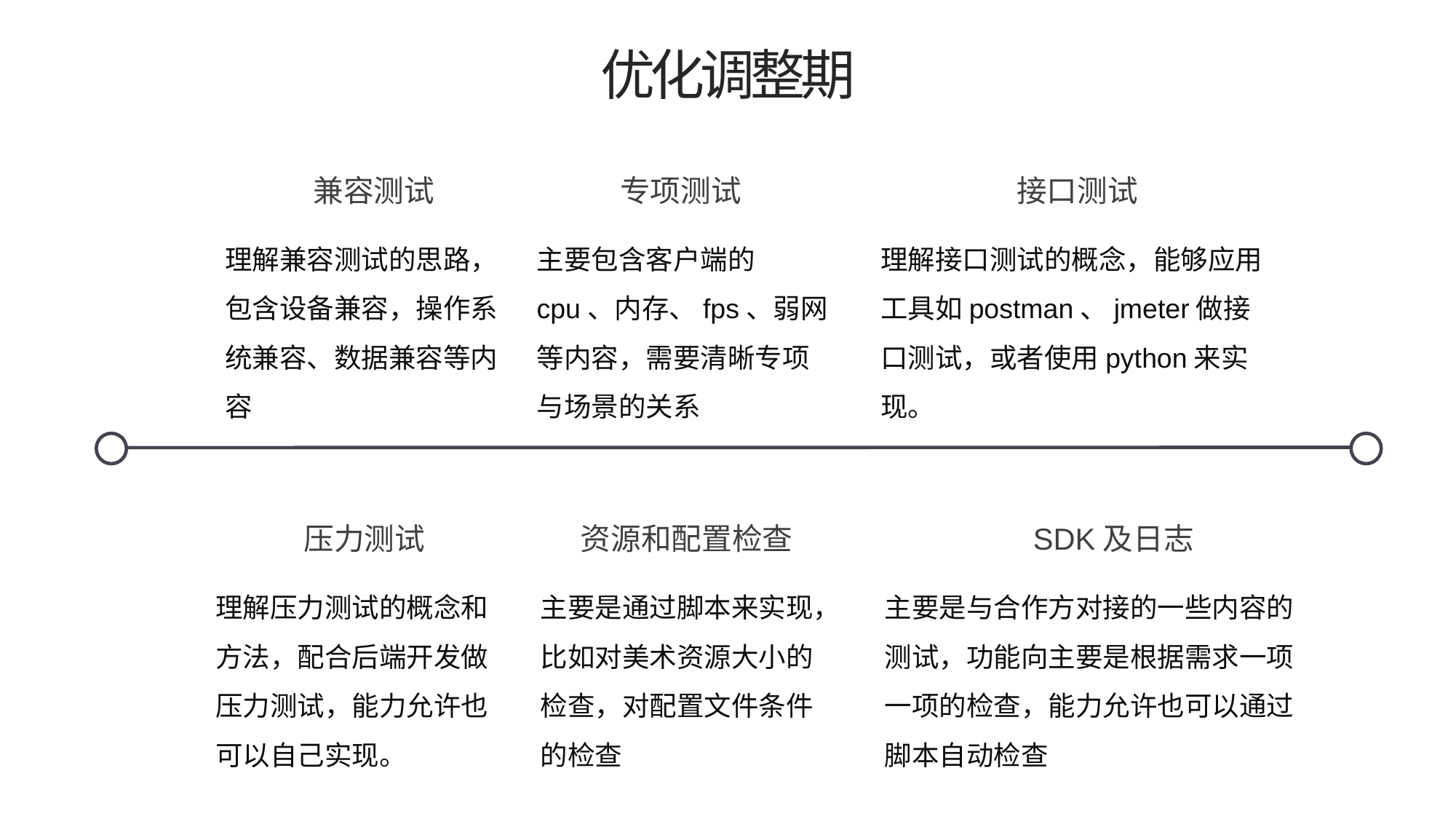

优化调整期
兼容测试
理解兼容测试的思路，包含设备兼容，操作系统兼容、数据兼容等内容
专项测试
主要包含客户端的cpu、内存、fps、弱网等内容，需要清晰专项与场景的关系
接口测试
理解接口测试的概念，能够应用工具如postman、jmeter做接口测试，或者使用python来实现。
e7d195523061f1c01ef2b70529884c179423570dbaad84926380ABC1F97BAEF0C8FC051856578EAB7874501A1FFE158C4981707381814BCC4D9A8E3554438DEE4FBCF5A5B4D2A8B0989AB57E8BAC65EBD40E762BED6E0A5C12A373A5BA032F5002D6502D1359B045FB2DF5CCC204EFCC4A84BF556E1EA5D8F1912FFA1224971540DD5966472C9754

压力测试
理解压力测试的概念和方法，配合后端开发做压力测试，能力允许也可以自己实现。
资源和配置检查
主要是通过脚本来实现，比如对美术资源大小的检查，对配置文件条件的检查
SDK及日志
主要是与合作方对接的一些内容的测试，功能向主要是根据需求一项一项的检查，能力允许也可以通过脚本自动检查